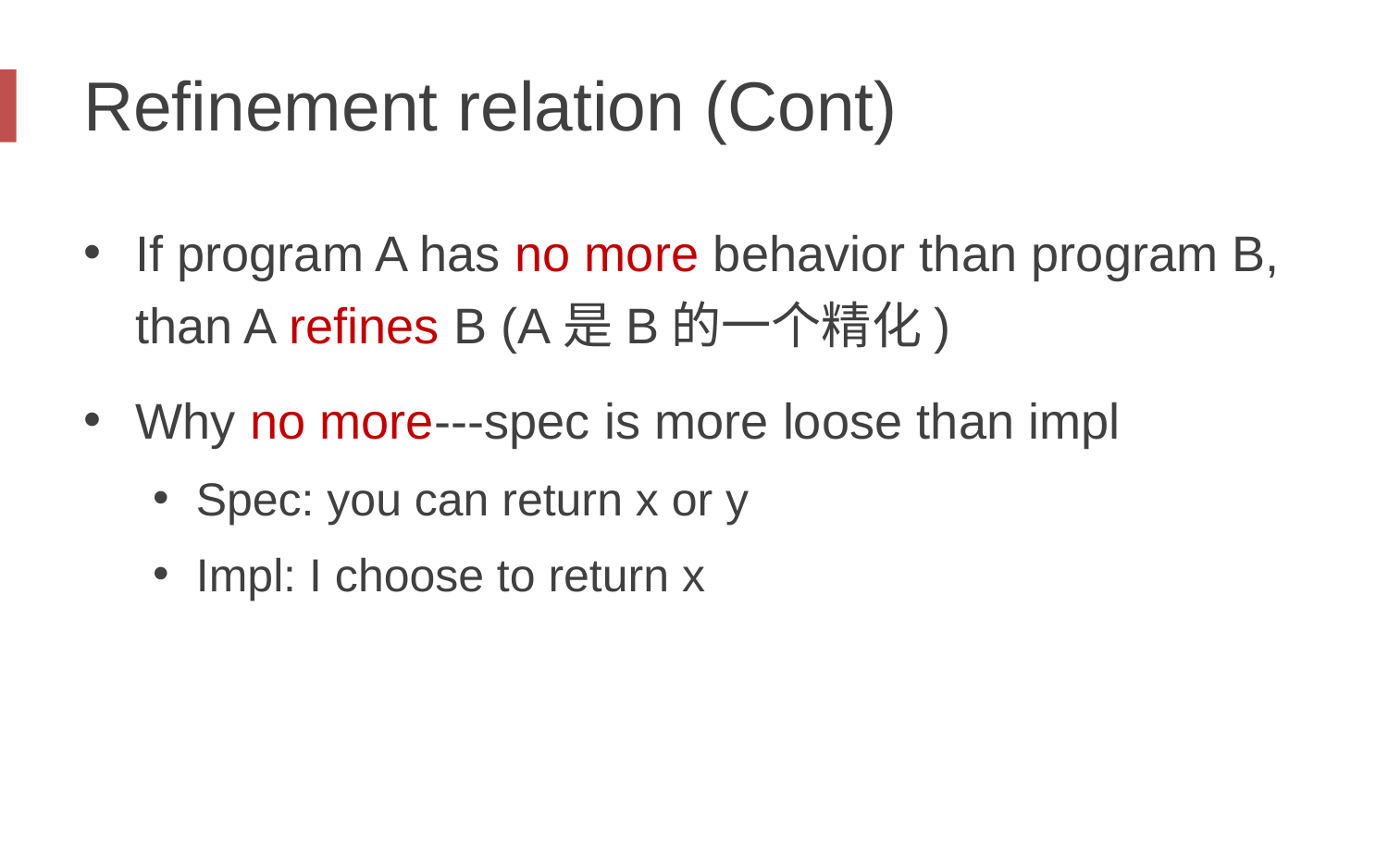

# Refinement relation (Cont)
If program A has no more behavior than program B, than A refines B (A是B的一个精化)
Why no more---spec is more loose than impl
Spec: you can return x or y
Impl: I choose to return x